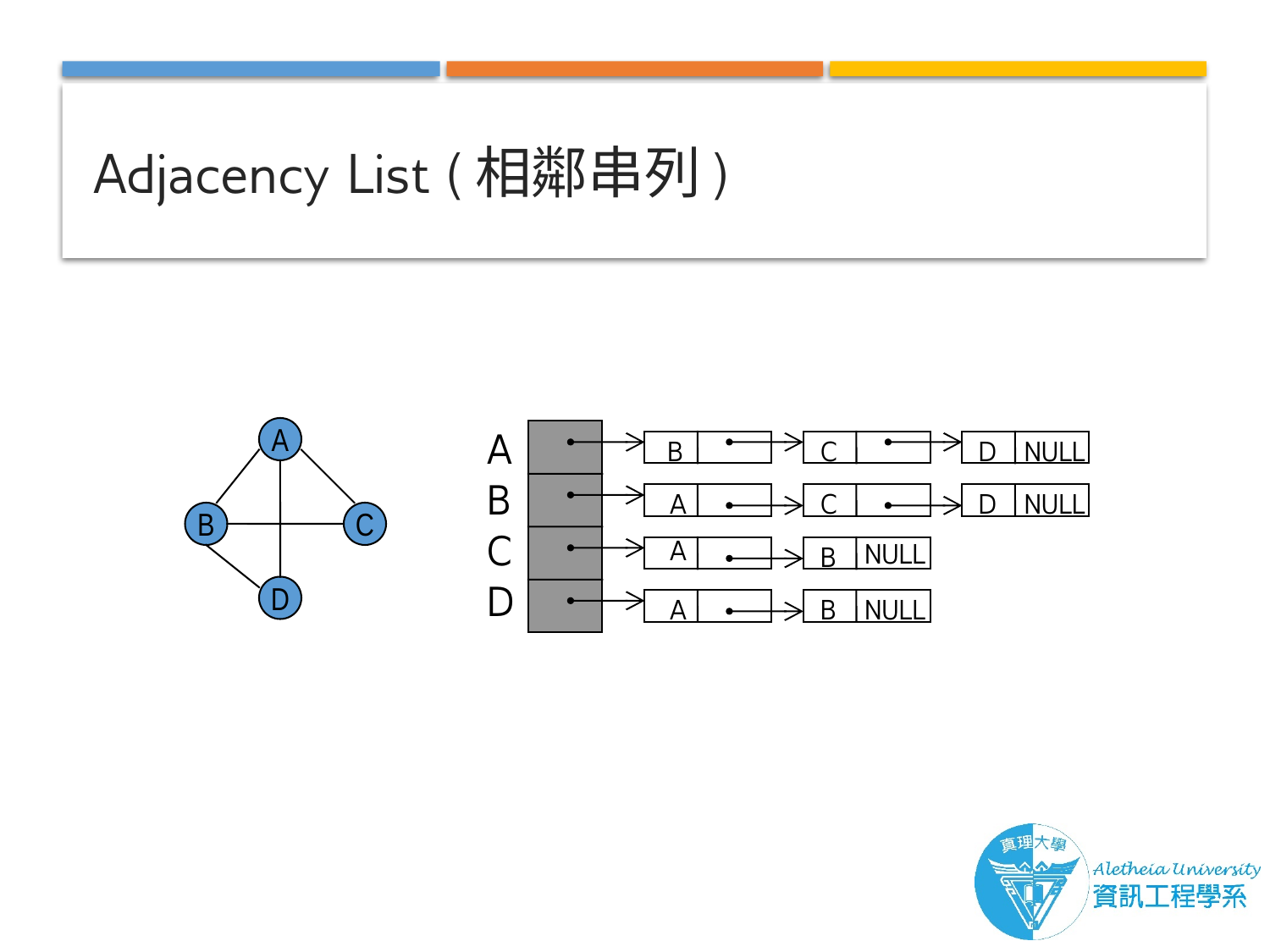

# Adjacency List (相鄰串列)

A
B
C
D

B
C
D
NULL

A
C
D
NULL

A
NULL
B

A
B
NULL

A

B
C

D